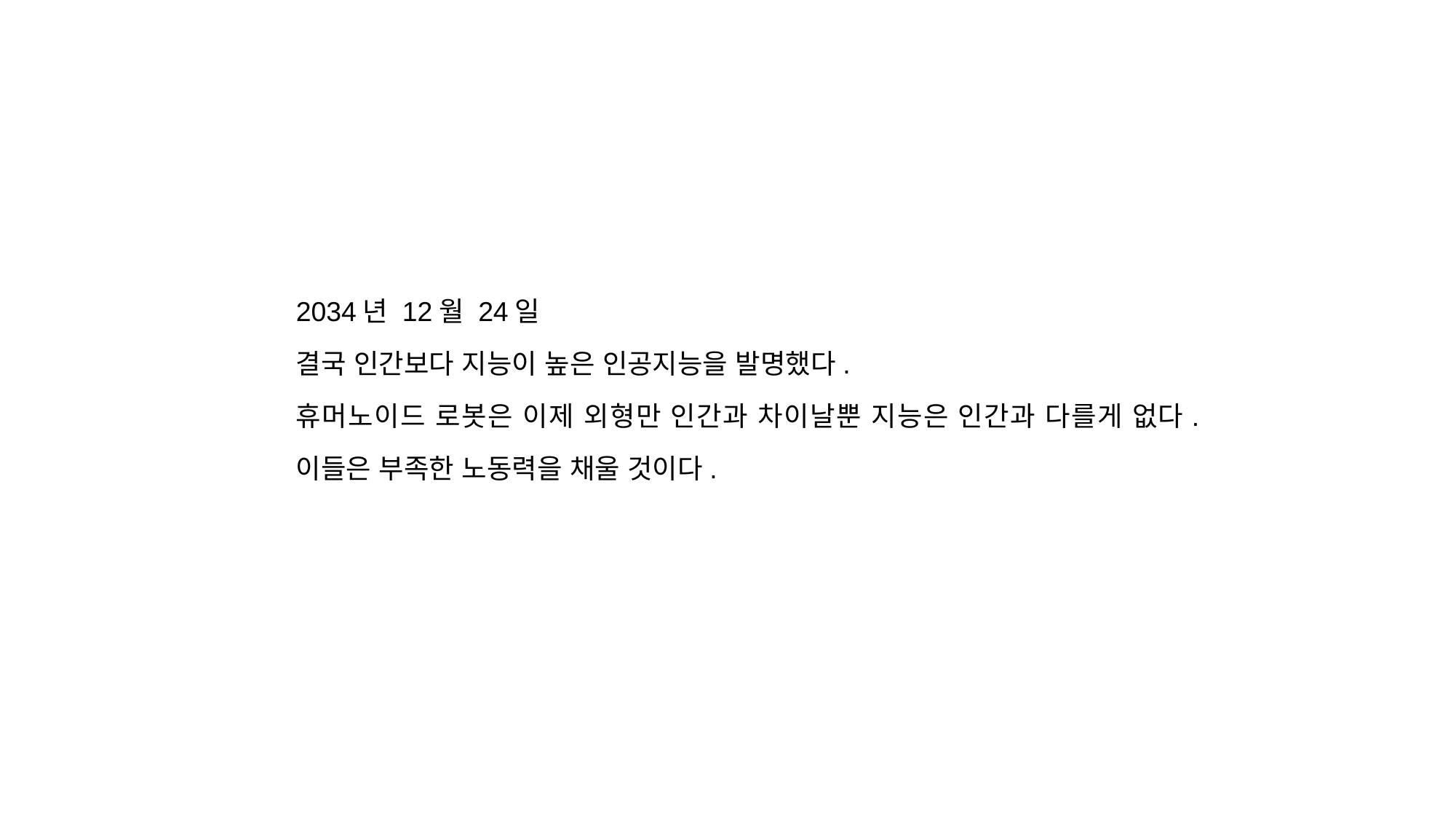

2034년 12월 24일
결국 인간보다 지능이 높은 인공지능을 발명했다.
휴머노이드 로봇은 이제 외형만 인간과 차이날뿐 지능은 인간과 다를게 없다. 이들은 부족한 노동력을 채울 것이다.